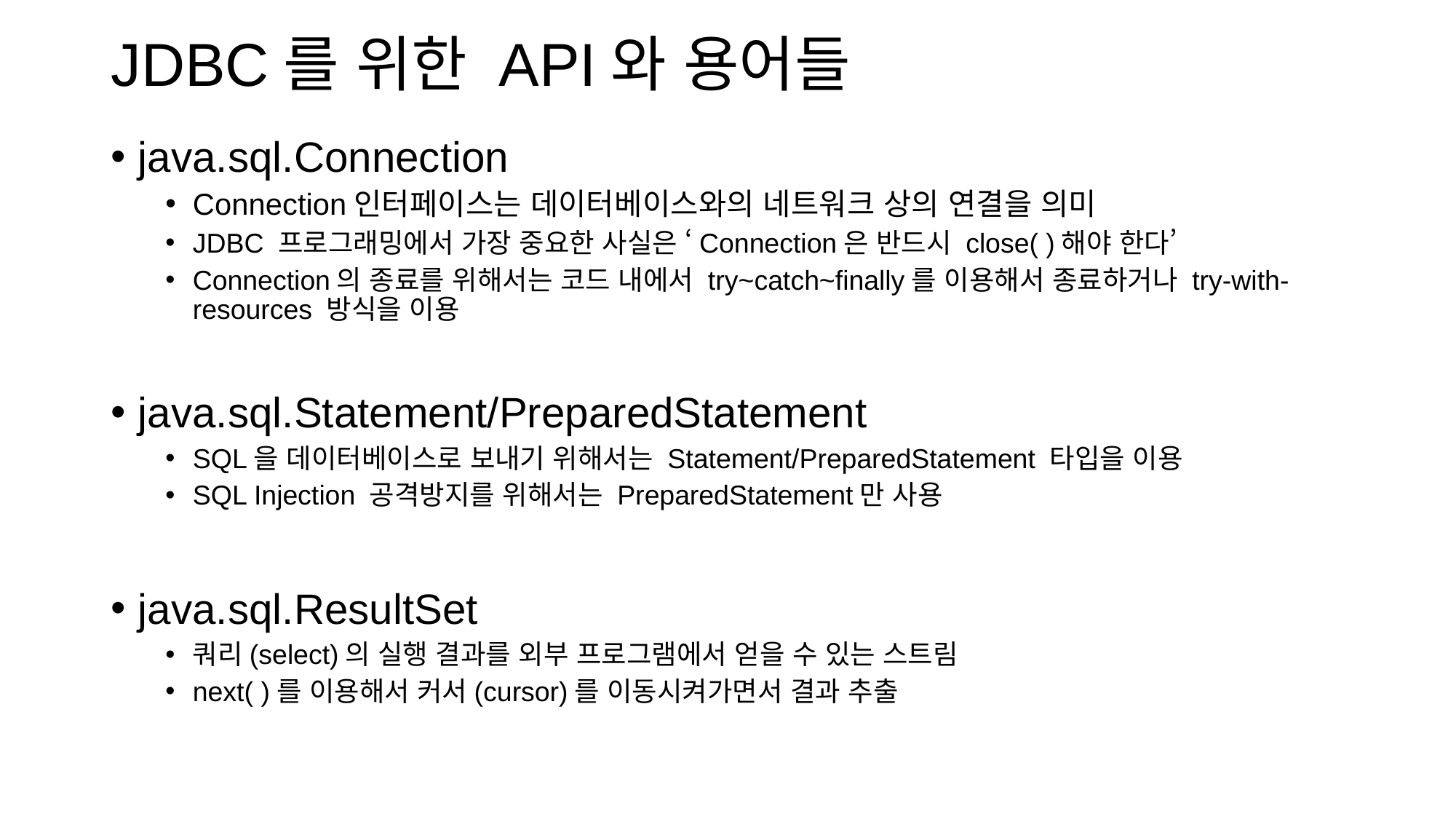

# JDBC를 위한 API와 용어들
java.sql.Connection
Connection인터페이스는 데이터베이스와의 네트워크 상의 연결을 의미
JDBC 프로그래밍에서 가장 중요한 사실은 ‘Connection은 반드시 close( )해야 한다’
Connection의 종료를 위해서는 코드 내에서 try~catch~finally를 이용해서 종료하거나 try-with-resources 방식을 이용

java.sql.Statement/PreparedStatement
SQL을 데이터베이스로 보내기 위해서는 Statement/PreparedStatement 타입을 이용
SQL Injection 공격방지를 위해서는 PreparedStatement만 사용

java.sql.ResultSet
쿼리(select)의 실행 결과를 외부 프로그램에서 얻을 수 있는 스트림
next( )를 이용해서 커서(cursor)를 이동시켜가면서 결과 추출